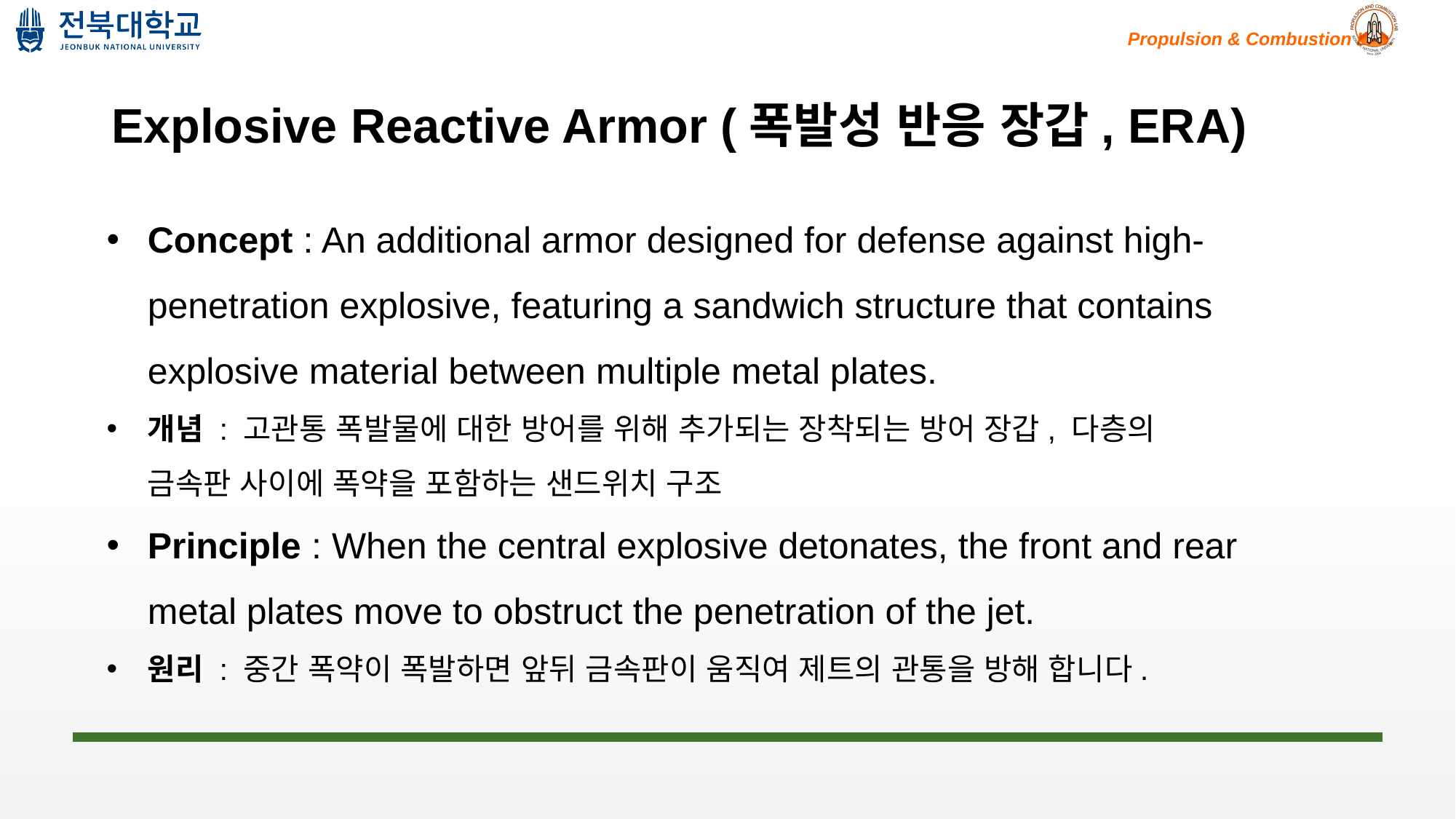

Explosive Reactive Armor (폭발성 반응 장갑, ERA)
Concept : An additional armor designed for defense against high-penetration explosive, featuring a sandwich structure that contains explosive material between multiple metal plates.
개념 : 고관통 폭발물에 대한 방어를 위해 추가되는 장착되는 방어 장갑, 다층의 금속판 사이에 폭약을 포함하는 샌드위치 구조
Principle : When the central explosive detonates, the front and rear metal plates move to obstruct the penetration of the jet.
원리 : 중간 폭약이 폭발하면 앞뒤 금속판이 움직여 제트의 관통을 방해 합니다.